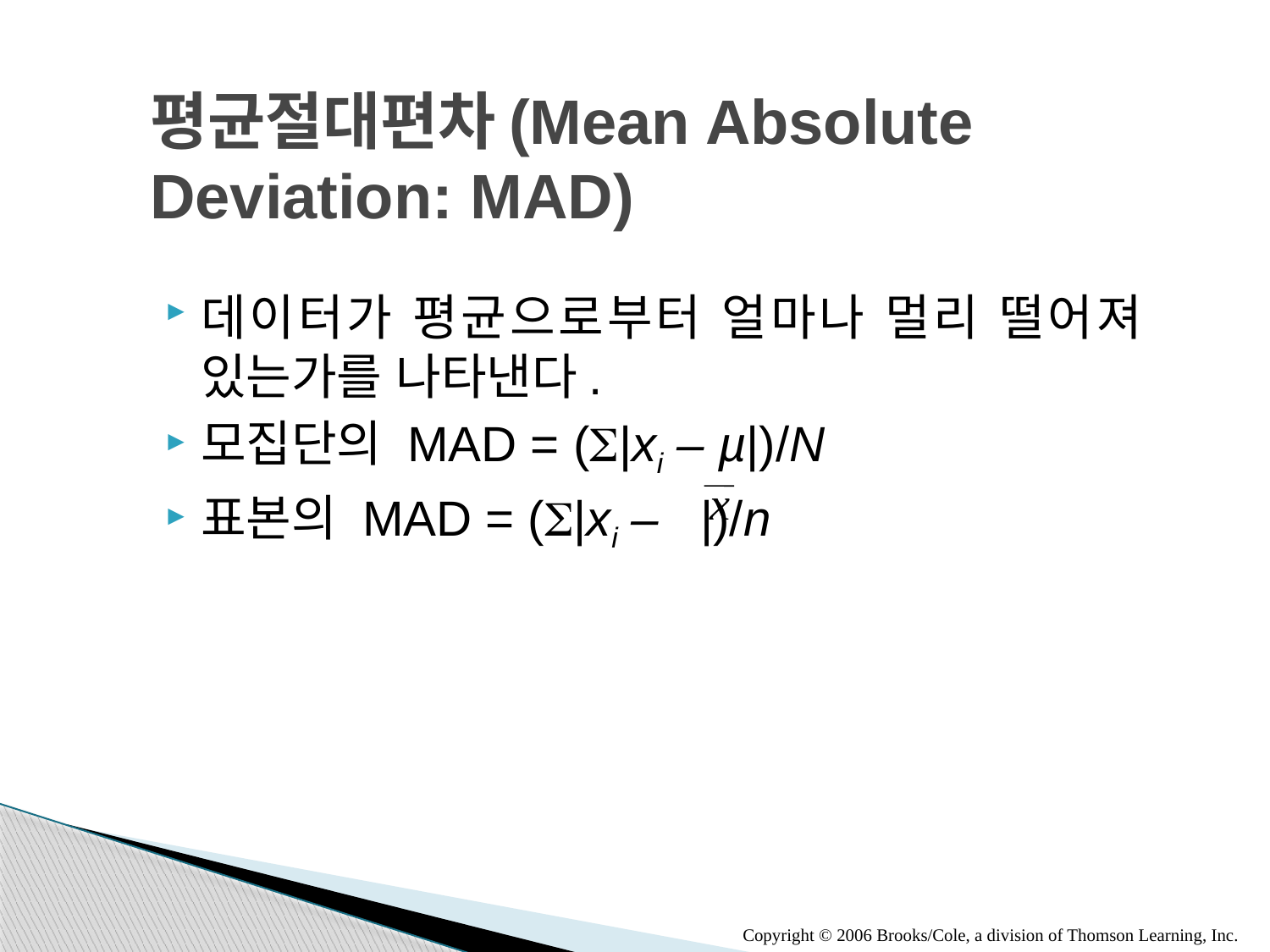

# 평균절대편차(Mean Absolute Deviation: MAD)
데이터가 평균으로부터 얼마나 멀리 떨어져 있는가를 나타낸다.
모집단의 MAD = (Σ|xi – µ|)/N
표본의 MAD = (Σ|xi –   |)/n
x